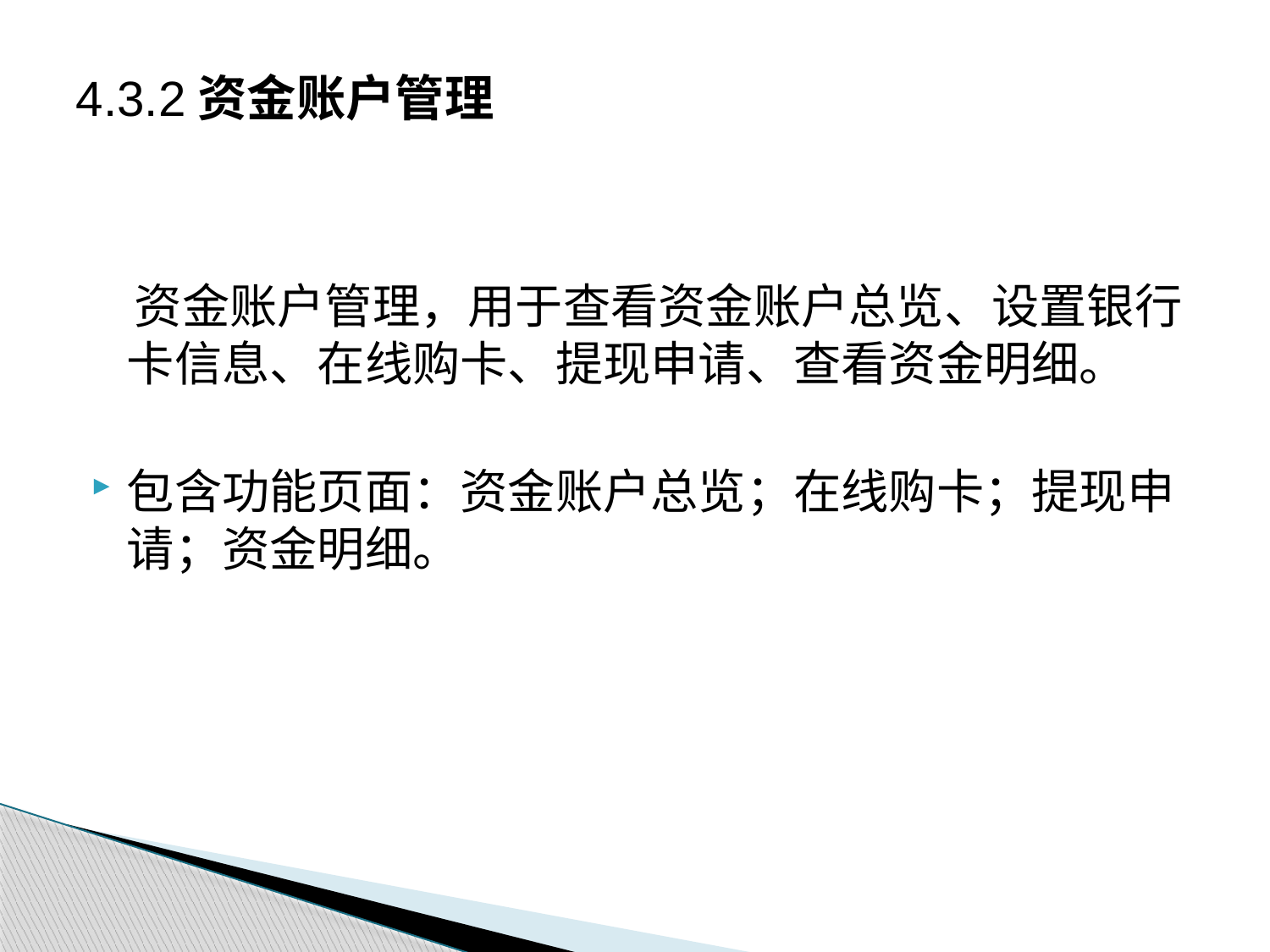

# 4.3.2资金账户管理

   资金账户管理，用于查看资金账户总览、设置银行卡信息、在线购卡、提现申请、查看资金明细。

包含功能页面：资金账户总览；在线购卡；提现申请；资金明细。